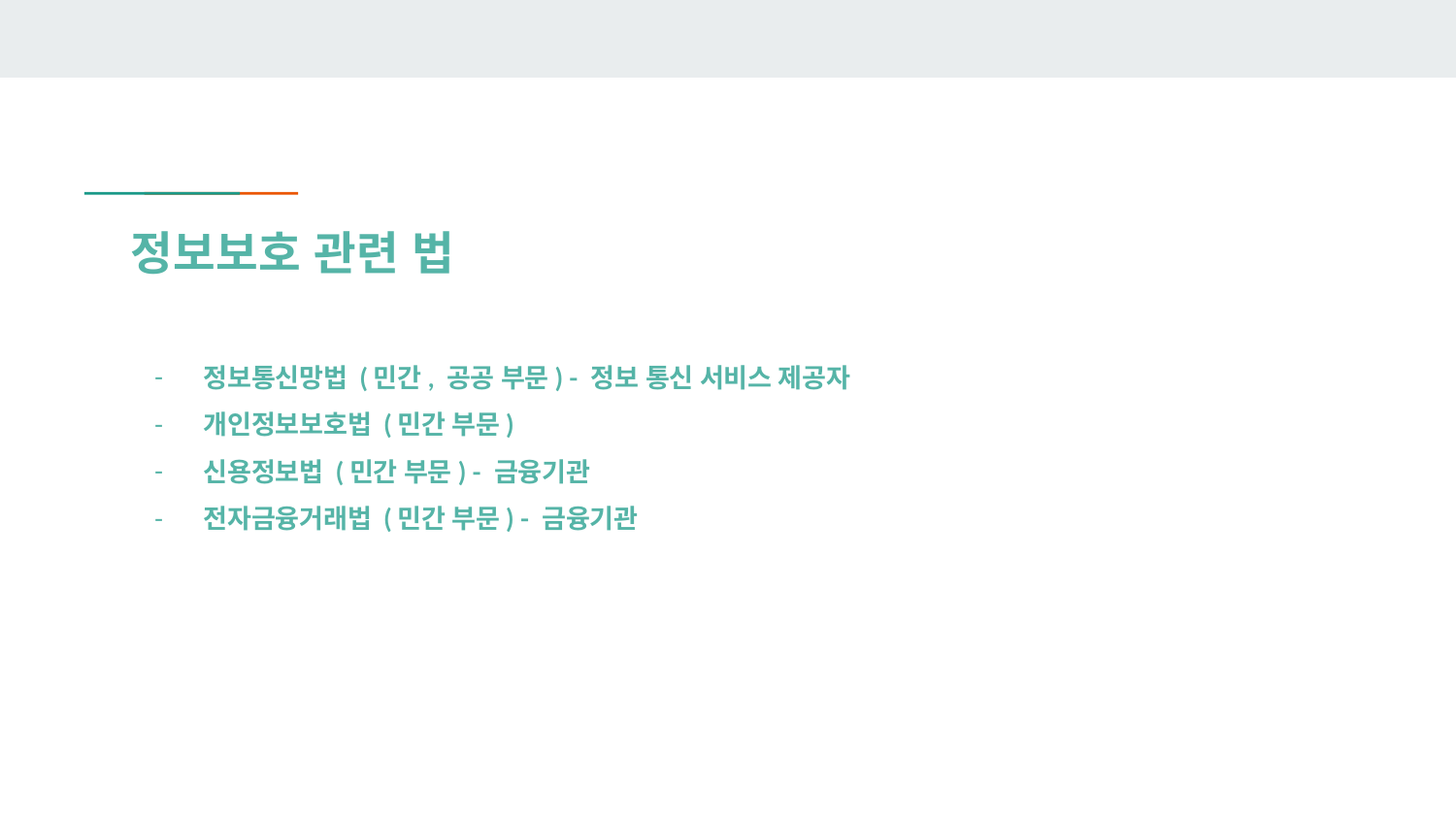

# 정보보호 관련 법
정보통신망법 (민간, 공공 부문) - 정보 통신 서비스 제공자
개인정보보호법 (민간 부문)
신용정보법 (민간 부문) - 금융기관
전자금융거래법 (민간 부문) - 금융기관